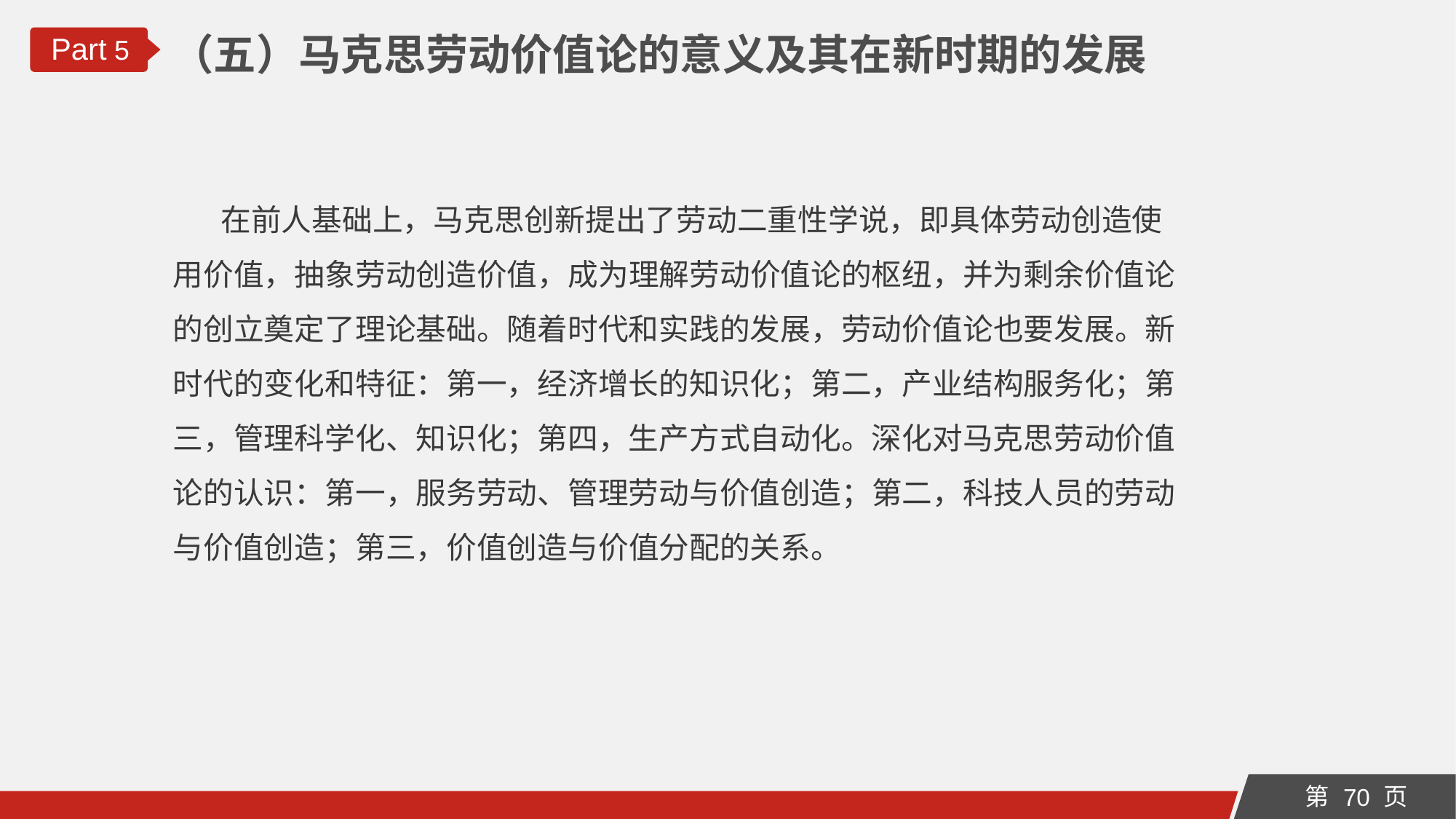

（五）马克思劳动价值论的意义及其在新时期的发展
Part 5

      在前人基础上，马克思创新提出了劳动二重性学说，即具体劳动创造使用价值，抽象劳动创造价值，成为理解劳动价值论的枢纽，并为剩余价值论的创立奠定了理论基础。随着时代和实践的发展，劳动价值论也要发展。新时代的变化和特征：第一，经济增长的知识化；第二，产业结构服务化；第三，管理科学化、知识化；第四，生产方式自动化。深化对马克思劳动价值论的认识：第一，服务劳动、管理劳动与价值创造；第二，科技人员的劳动与价值创造；第三，价值创造与价值分配的关系。